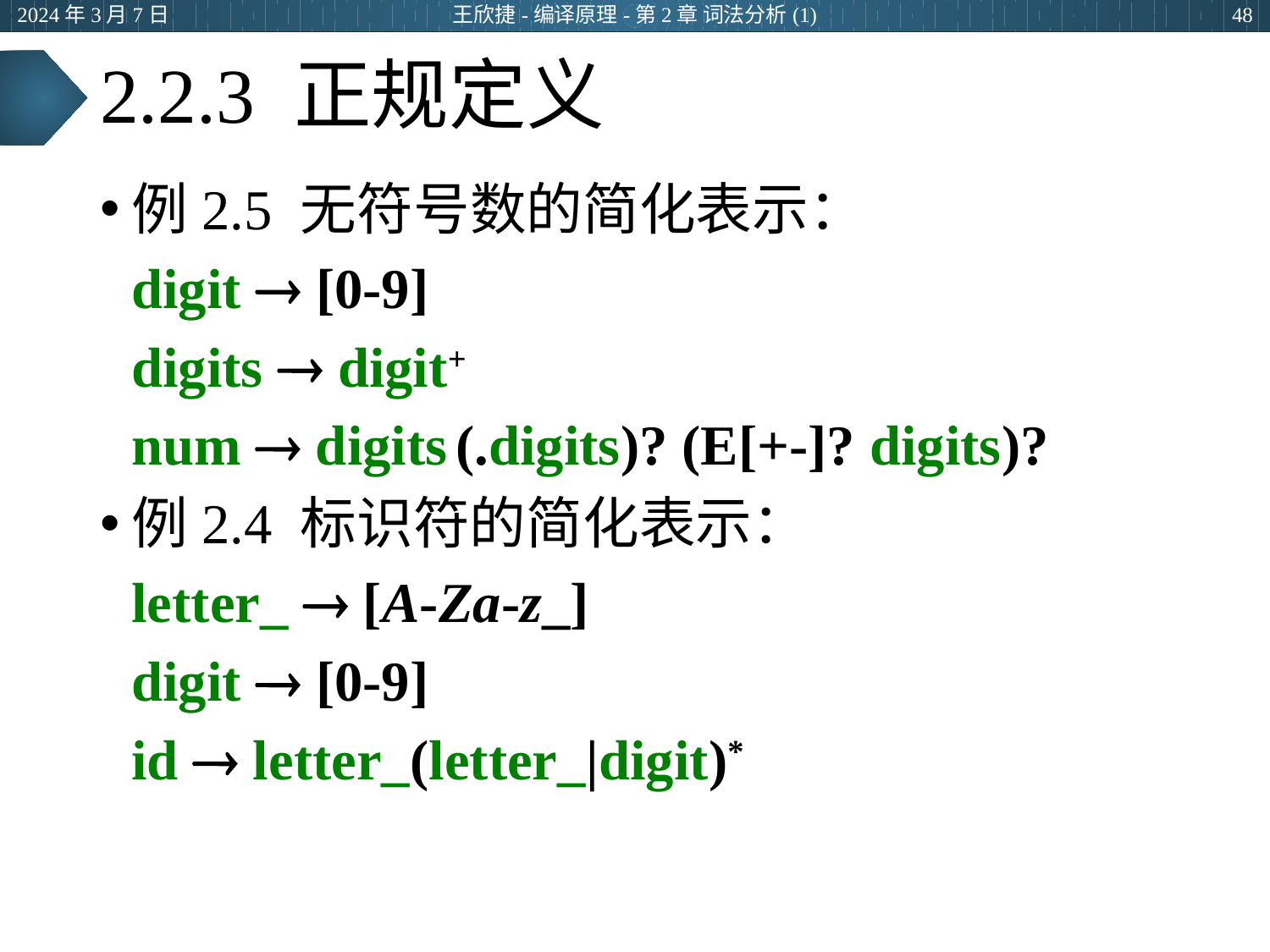

2024年3月7日
王欣捷-编译原理-第2章 词法分析(1)
48
# 2.2.3 正规定义
例2.5 无符号数的简化表示：
 	digit → [0-9]
	digits → digit+
	num → digits (.digits)? (E[+-]? digits)?
例2.4 标识符的简化表示：
 	letter_ → [A-Za-z_]
	digit → [0-9]
	id → letter_(letter_|digit)*